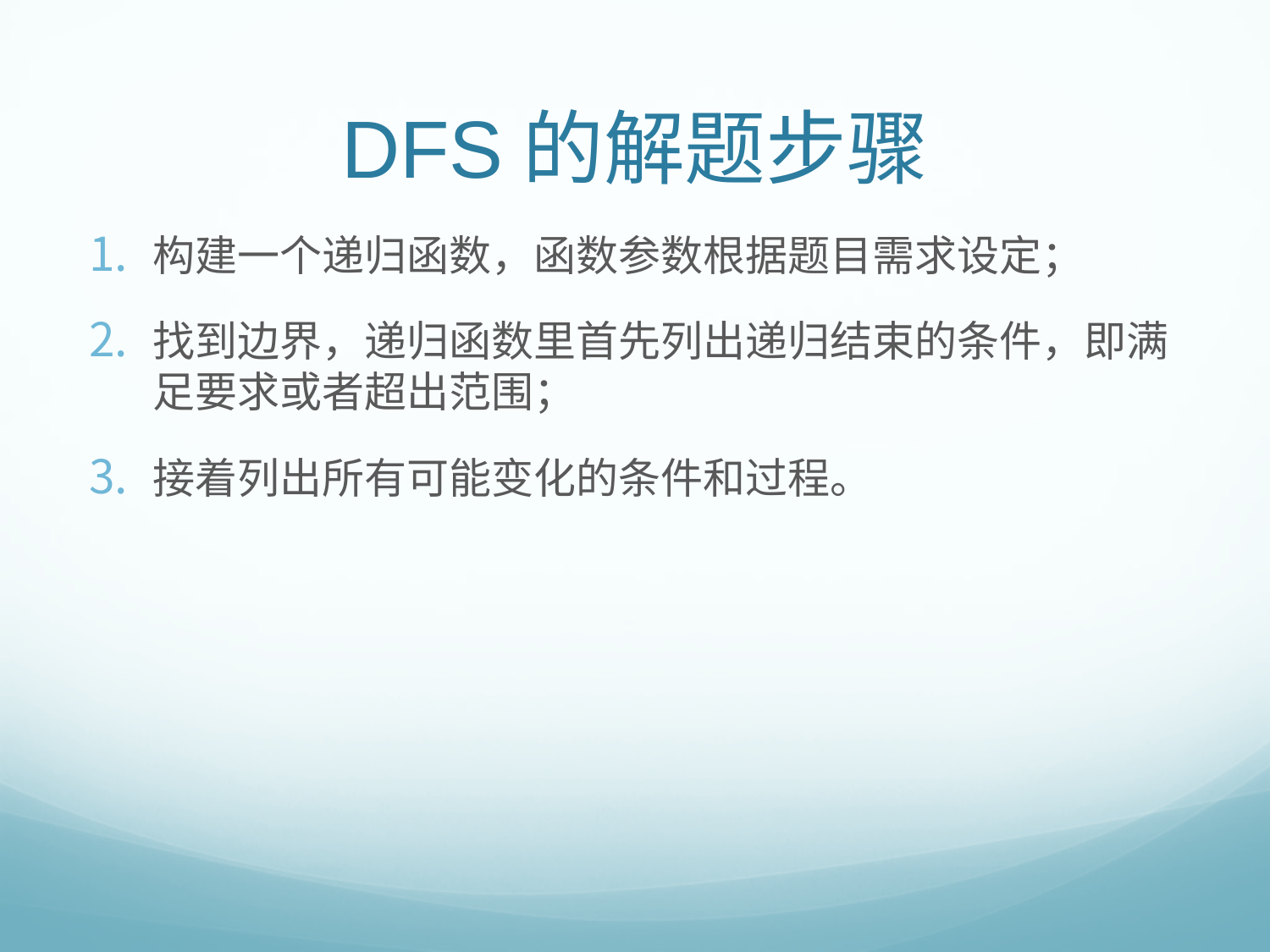

# DFS的解题步骤
构建一个递归函数，函数参数根据题目需求设定；
找到边界，递归函数里首先列出递归结束的条件，即满足要求或者超出范围；
接着列出所有可能变化的条件和过程。